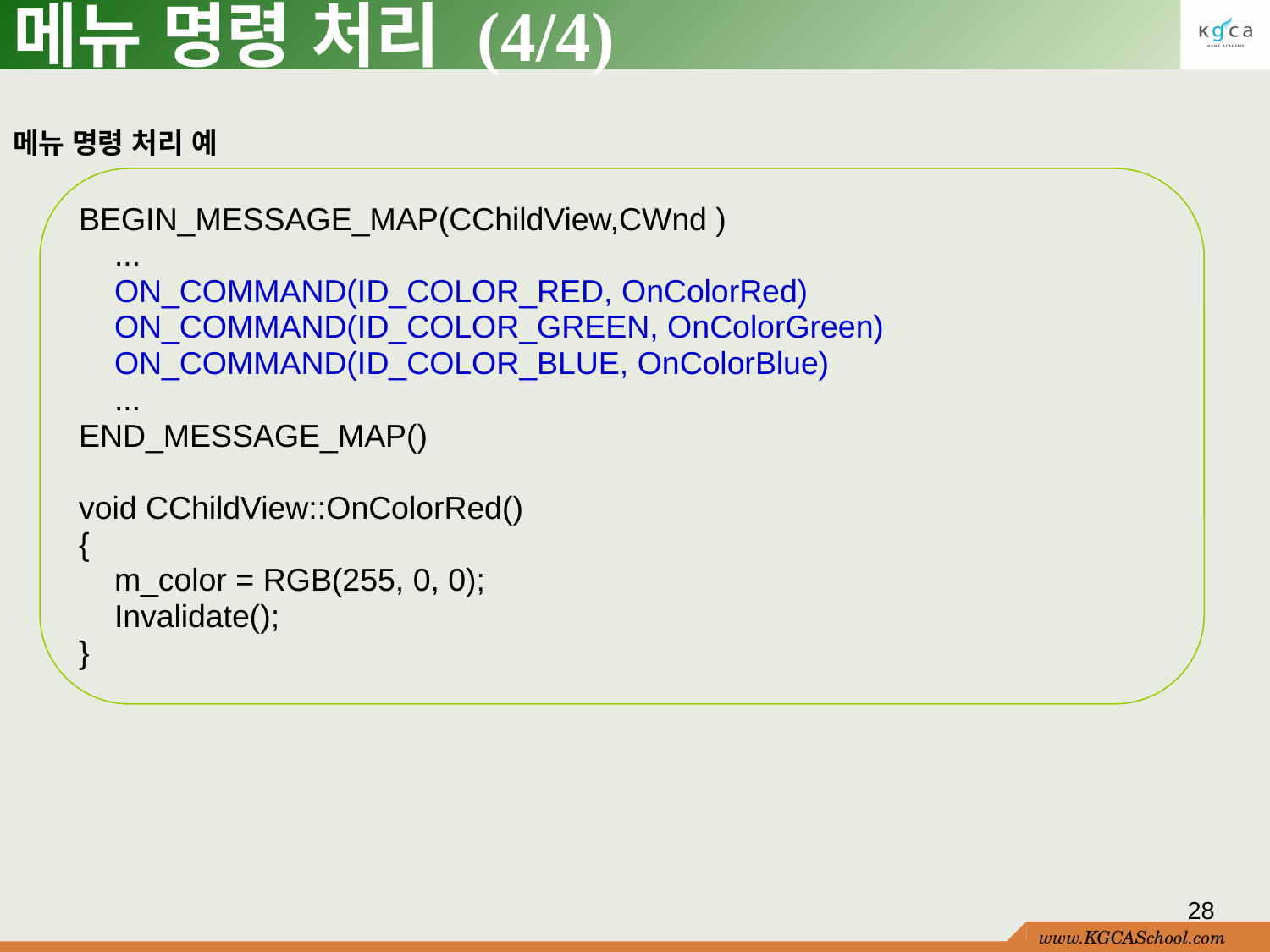

# 메뉴 명령 처리 (4/4)
메뉴 명령 처리 예
BEGIN_MESSAGE_MAP(CChildView,CWnd )
    ...
    ON_COMMAND(ID_COLOR_RED, OnColorRed)
    ON_COMMAND(ID_COLOR_GREEN, OnColorGreen)
    ON_COMMAND(ID_COLOR_BLUE, OnColorBlue)
    ...
END_MESSAGE_MAP()

void CChildView::OnColorRed()
{
    m_color = RGB(255, 0, 0);
    Invalidate();
}
28